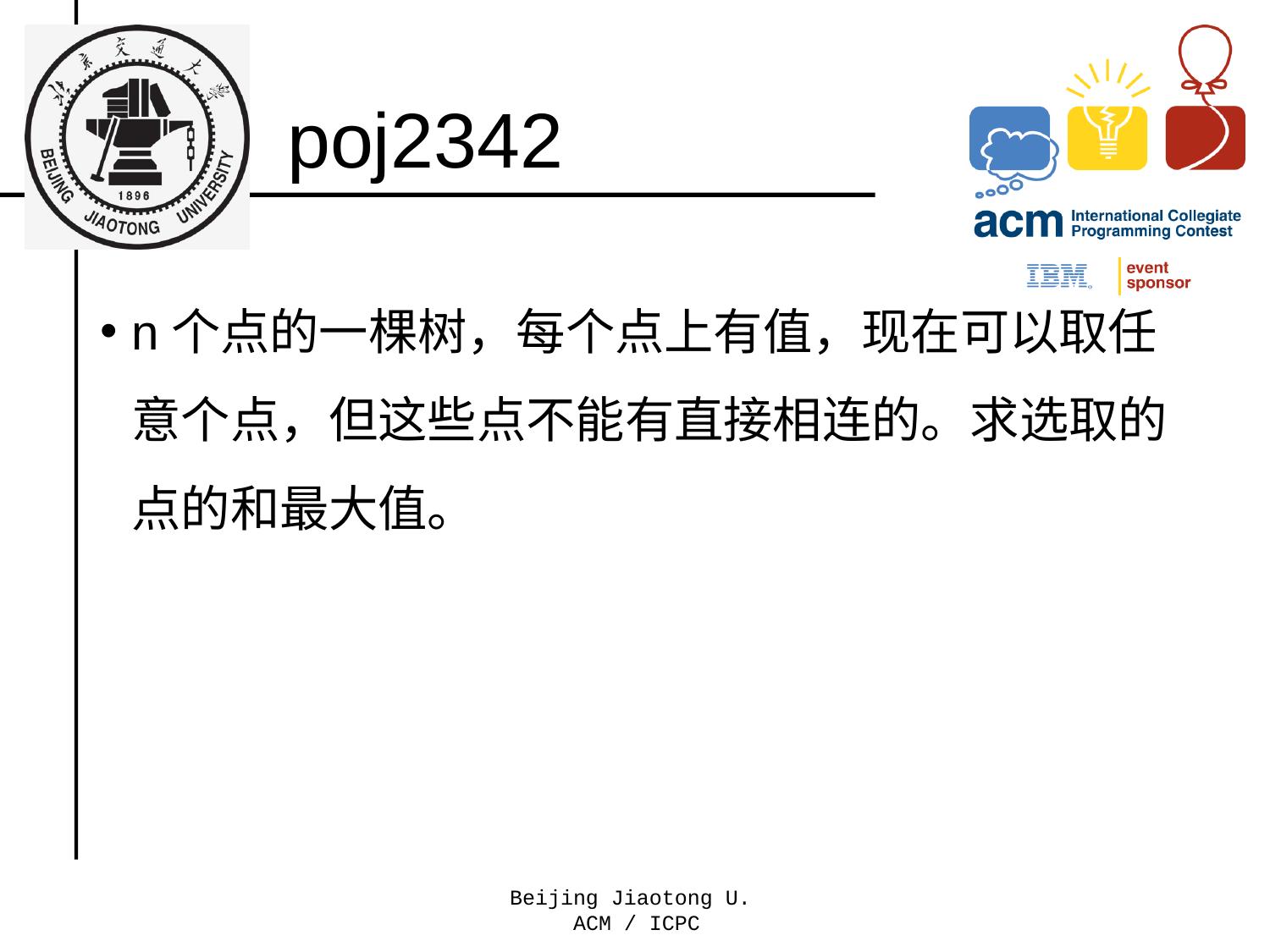

# poj2342
n个点的一棵树，每个点上有值，现在可以取任意个点，但这些点不能有直接相连的。求选取的点的和最大值。